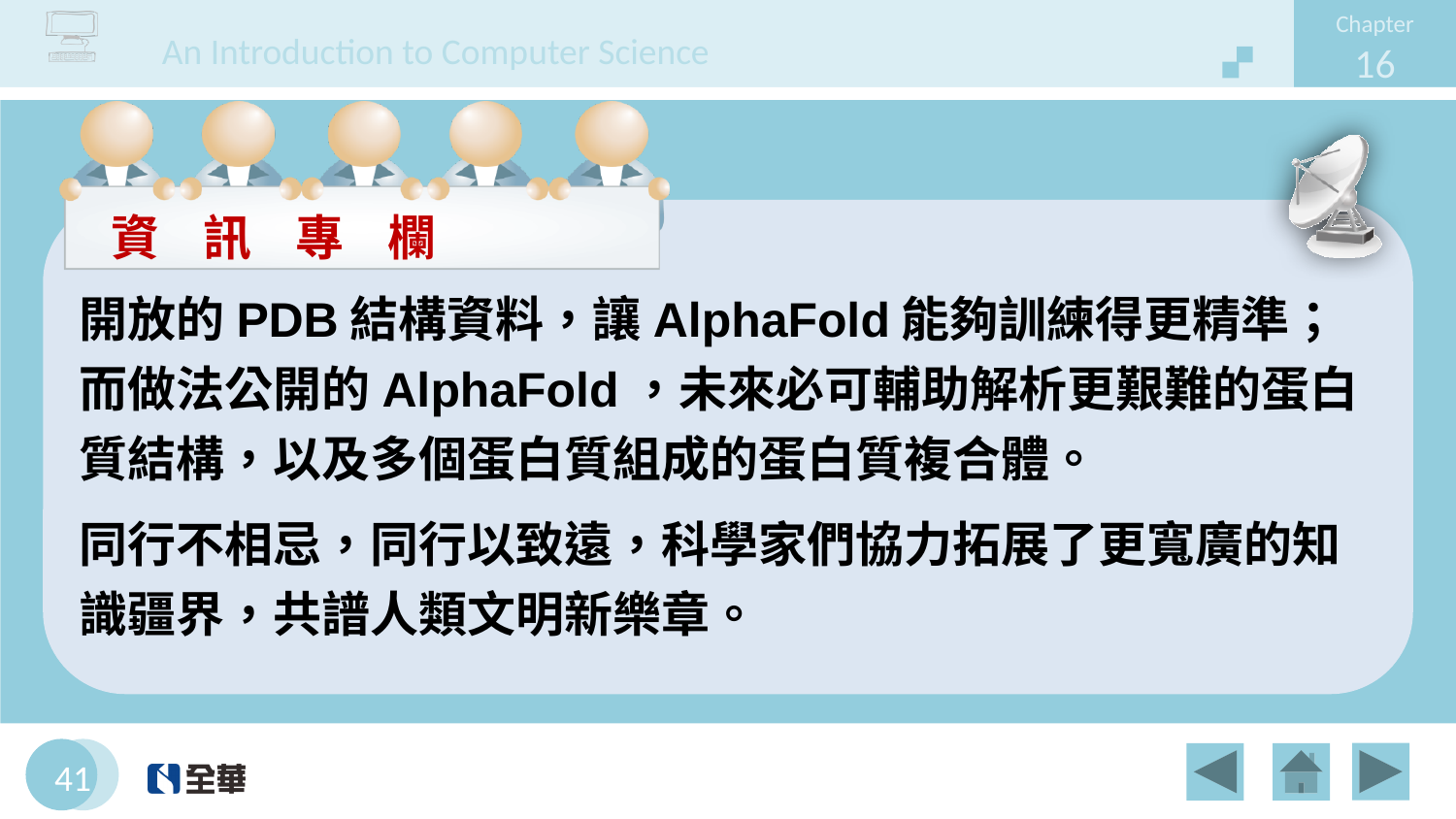

開放的PDB結構資料，讓AlphaFold能夠訓練得更精準；而做法公開的AlphaFold，未來必可輔助解析更艱難的蛋白質結構，以及多個蛋白質組成的蛋白質複合體。
同行不相忌，同行以致遠，科學家們協力拓展了更寬廣的知識疆界，共譜人類文明新樂章。